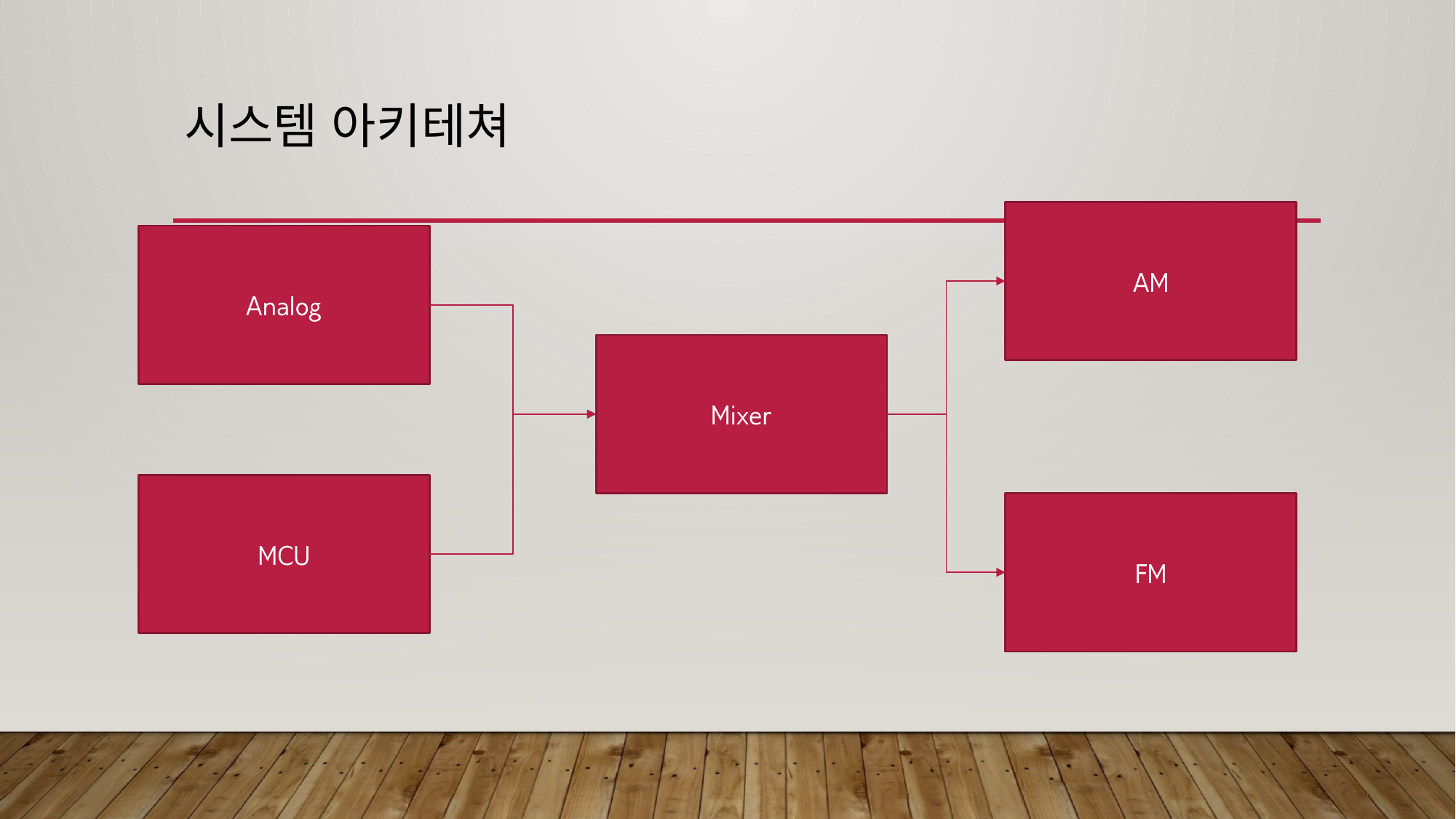

# 시스템 아키테쳐
AM
Analog
Mixer
MCU
FM